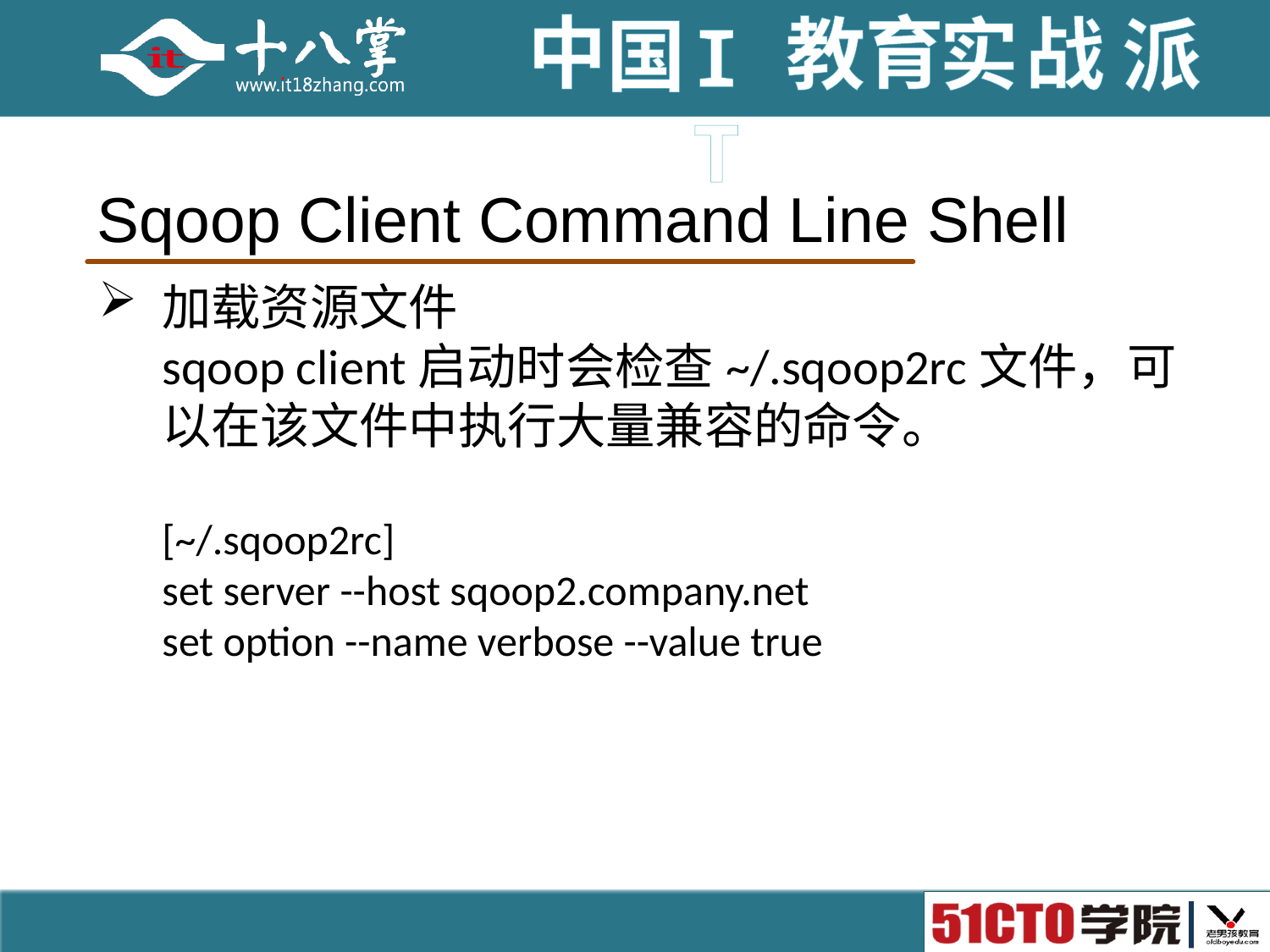

# Sqoop Client Command Line Shell
加载资源文件
sqoop client启动时会检查~/.sqoop2rc文件，可以在该文件中执行大量兼容的命令。
[~/.sqoop2rc]
set server --host sqoop2.company.net
set option --name verbose --value true